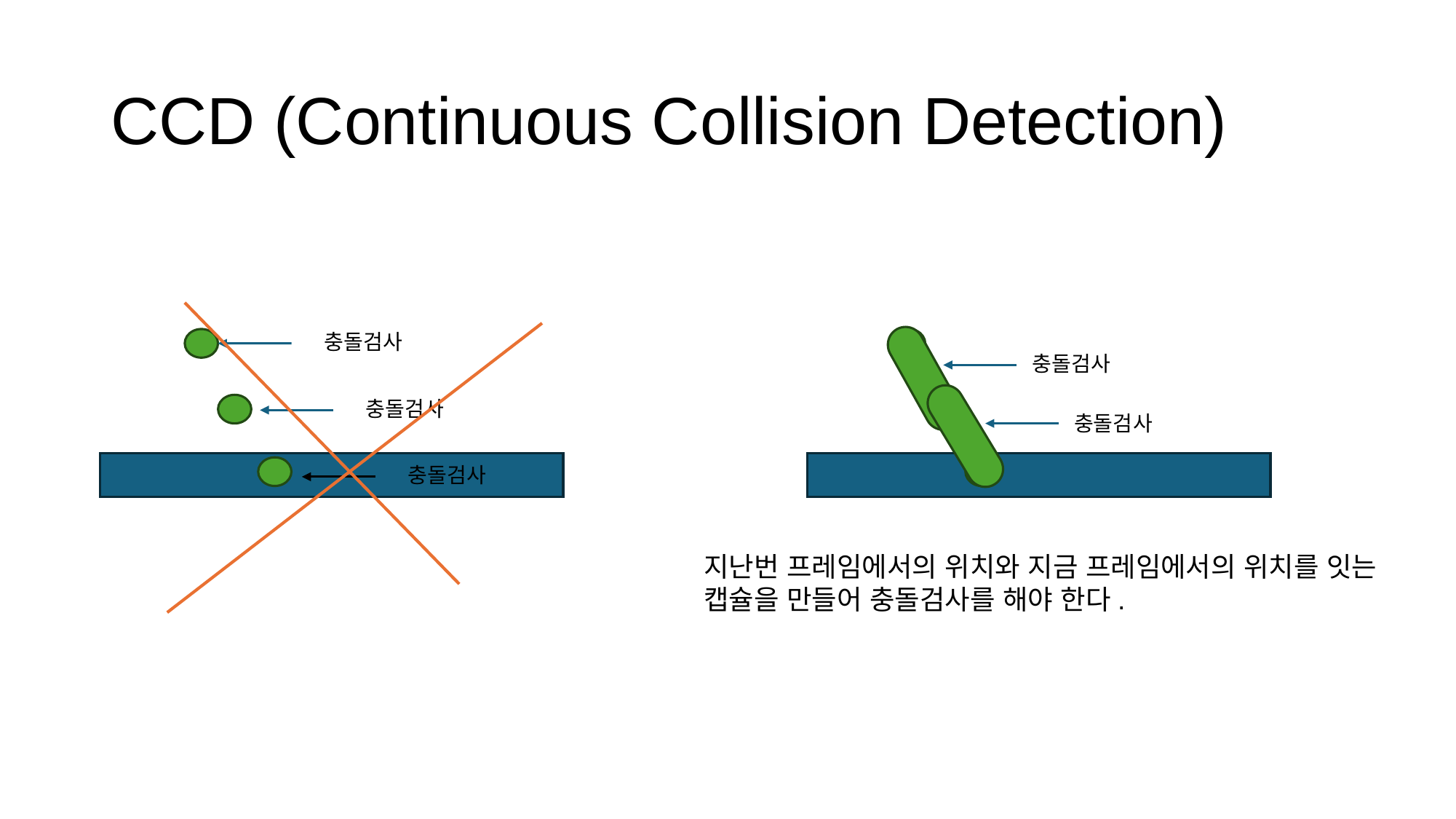

# CCD (Continuous Collision Detection)
충돌검사

충돌검사

충돌검사

충돌검사

충돌검사

지난번 프레임에서의 위치와 지금 프레임에서의 위치를 잇는 캡슐을 만들어 충돌검사를 해야 한다.